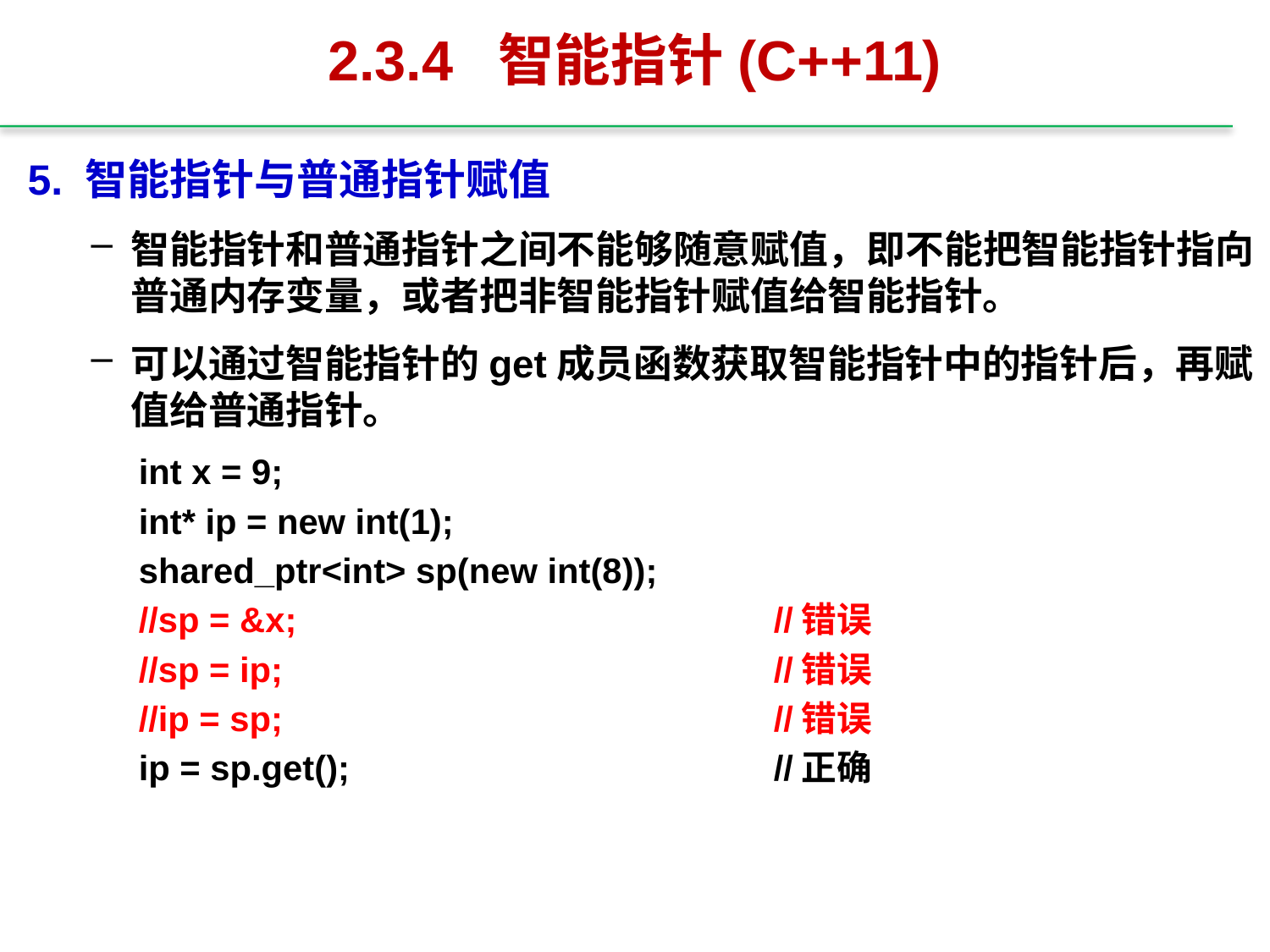

# 2.3.4  智能指针(C++11)
5. 智能指针与普通指针赋值
智能指针和普通指针之间不能够随意赋值，即不能把智能指针指向普通内存变量，或者把非智能指针赋值给智能指针。
可以通过智能指针的get成员函数获取智能指针中的指针后，再赋值给普通指针。
int x = 9;
int* ip = new int(1);
shared_ptr<int> sp(new int(8));
//sp = &x;				//错误
//sp = ip;				//错误
//ip = sp;				//错误
ip = sp.get();				//正确